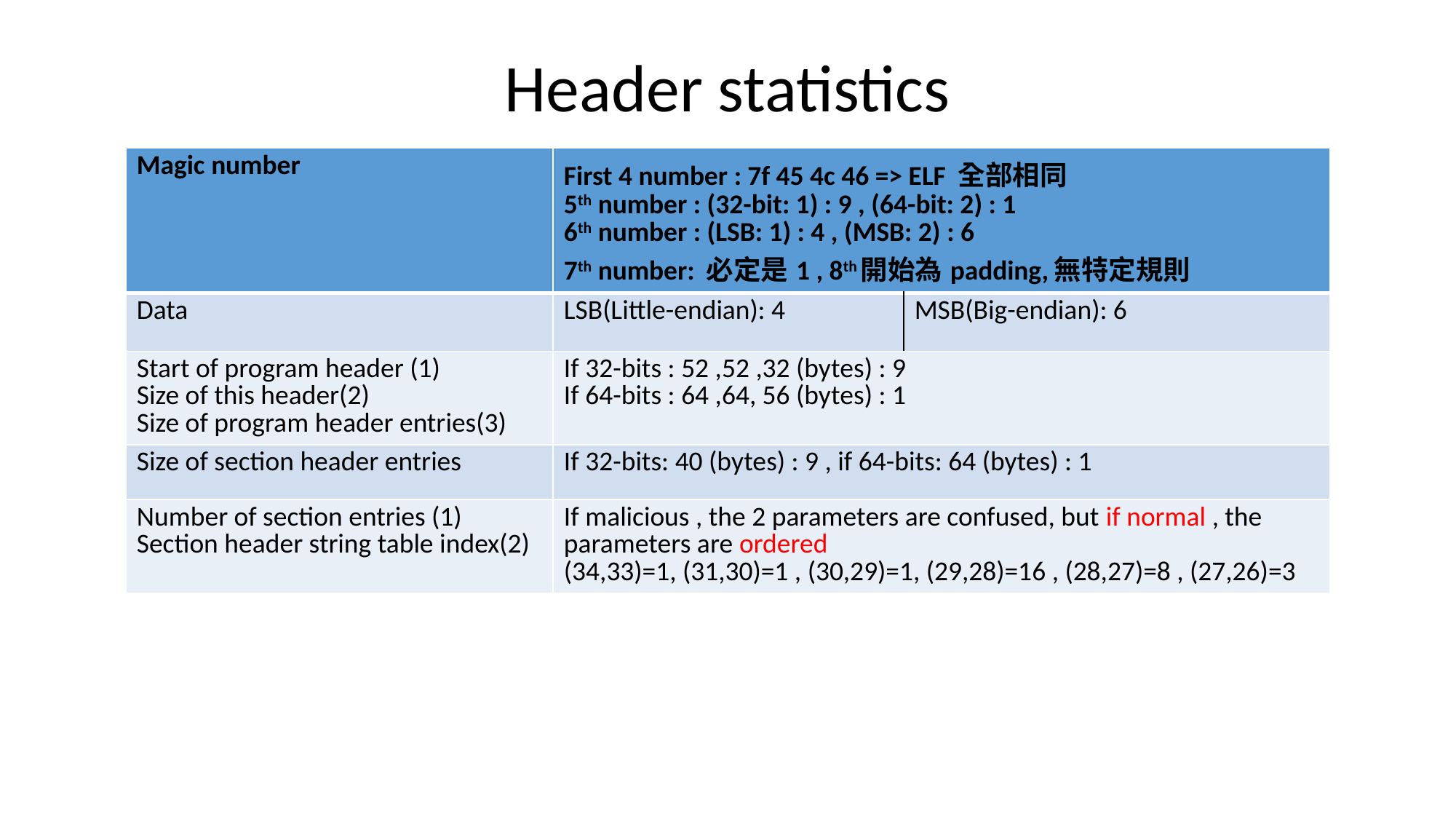

# Header statistics
| Magic number | First 4 number : 7f 45 4c 46 => ELF 全部相同 5th number : (32-bit: 1) : 9 , (64-bit: 2) : 1 6th number : (LSB: 1) : 4 , (MSB: 2) : 6 7th number: 必定是1 , 8th開始為padding,無特定規則 |  |
| --- | --- | --- |
| Data | LSB(Little-endian): 4 | MSB(Big-endian): 6 |
| Start of program header (1) Size of this header(2) Size of program header entries(3) | If 32-bits : 52 ,52 ,32 (bytes) : 9 If 64-bits : 64 ,64, 56 (bytes) : 1 |  |
| Size of section header entries | If 32-bits: 40 (bytes) : 9 , if 64-bits: 64 (bytes) : 1 |  |
| Number of section entries (1) Section header string table index(2) | If malicious , the 2 parameters are confused, but if normal , the parameters are ordered (34,33)=1, (31,30)=1 , (30,29)=1, (29,28)=16 , (28,27)=8 , (27,26)=3 |  |